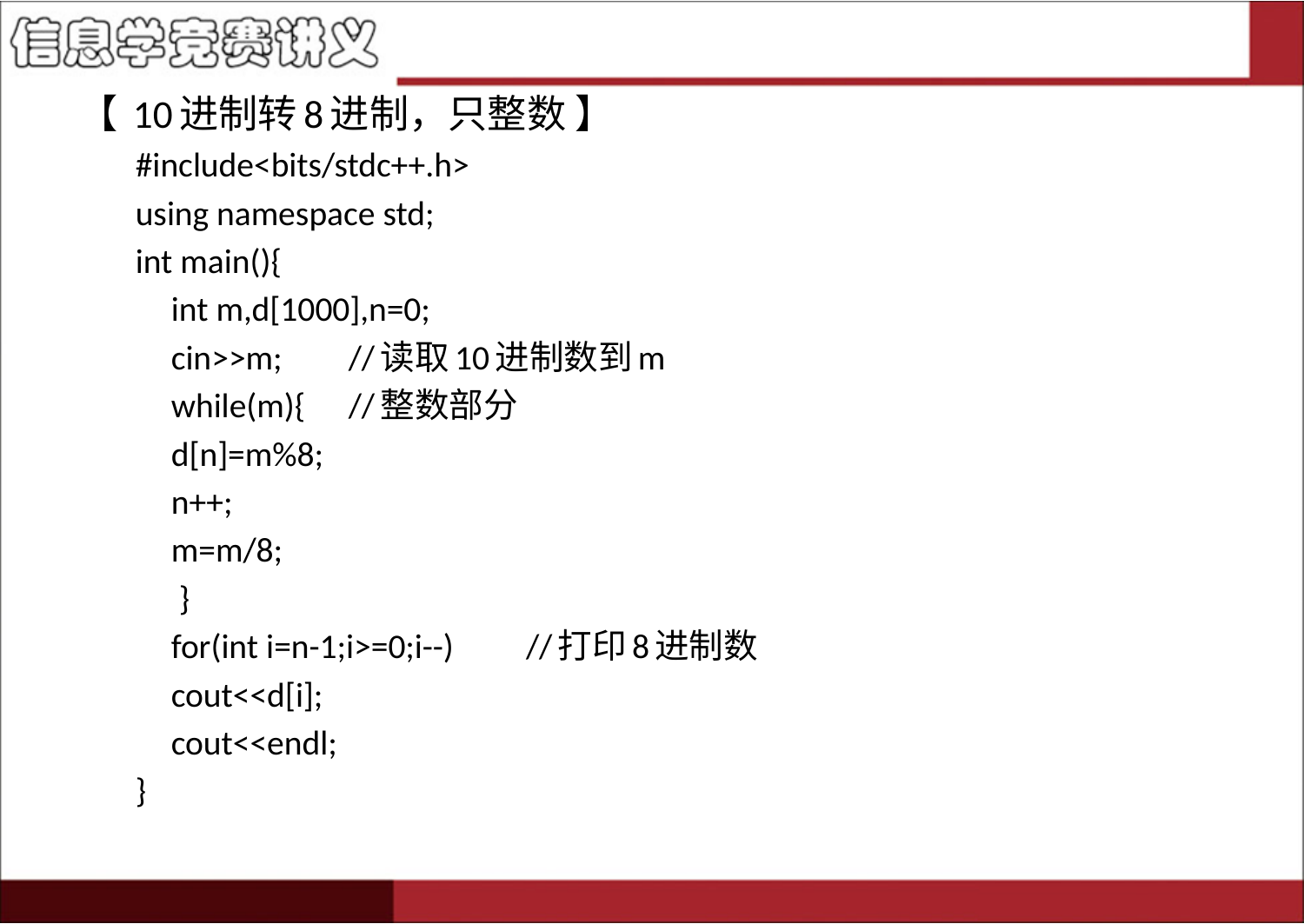

【 10进制转8进制，只整数 】
#include<bits/stdc++.h>
using namespace std;
int main(){
	int m,d[1000],n=0;
	cin>>m;	//读取10进制数到m
	while(m){	//整数部分
		d[n]=m%8;
		n++;
		m=m/8;
	 }
	for(int i=n-1;i>=0;i--)	//打印8进制数
		cout<<d[i];
	cout<<endl;
}